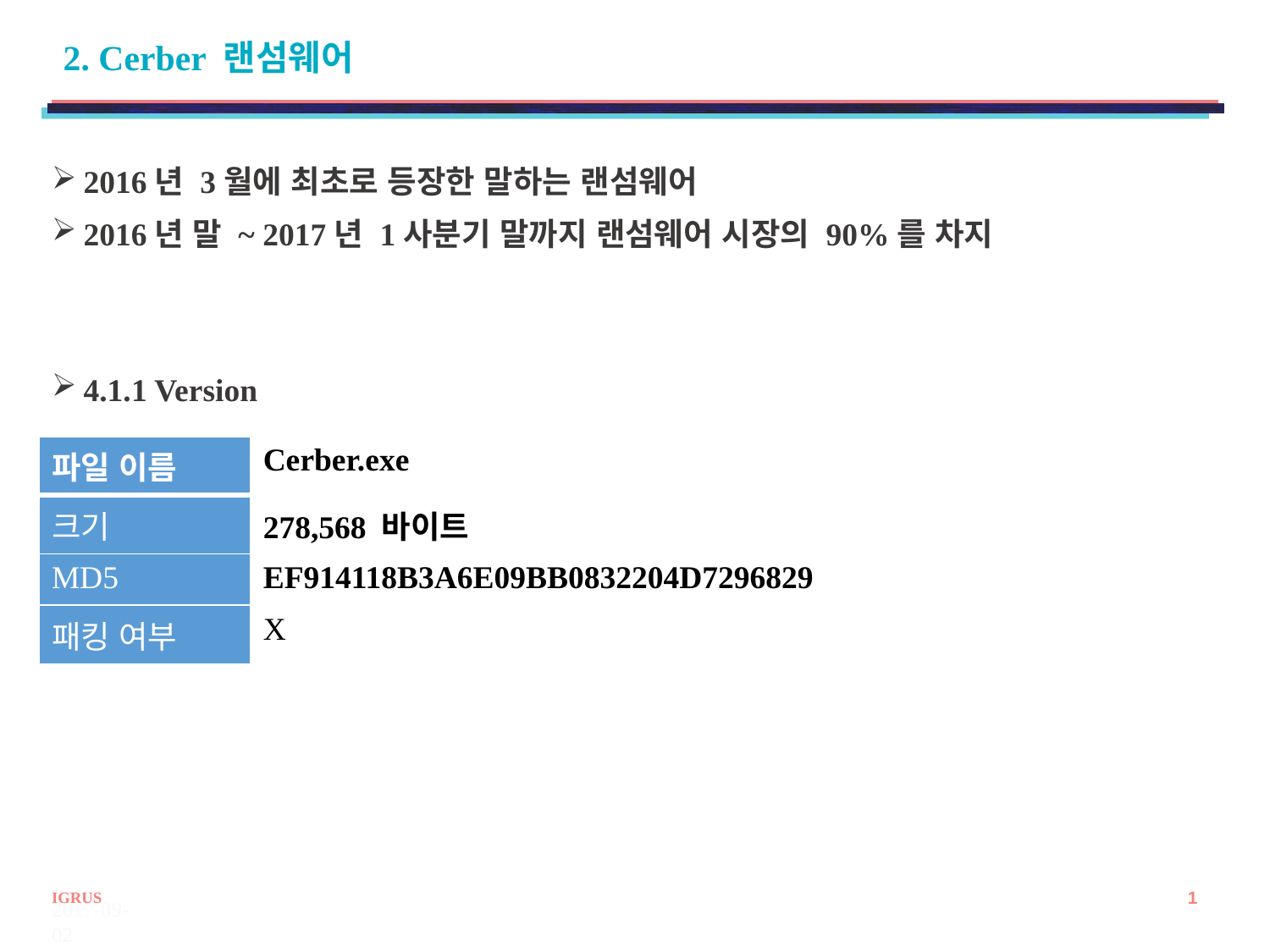

# 2. Cerber 랜섬웨어
2016년 3월에 최초로 등장한 말하는 랜섬웨어
2016년 말 ~ 2017년 1사분기 말까지 랜섬웨어 시장의 90%를 차지

4.1.1 Version

| 파일 이름 | Cerber.exe |
| --- | --- |
| 크기 | 278,568 바이트 |
| MD5 | EF914118B3A6E09BB0832204D7296829 |
| 패킹 여부 | X |

IGRUS
2017-09-02